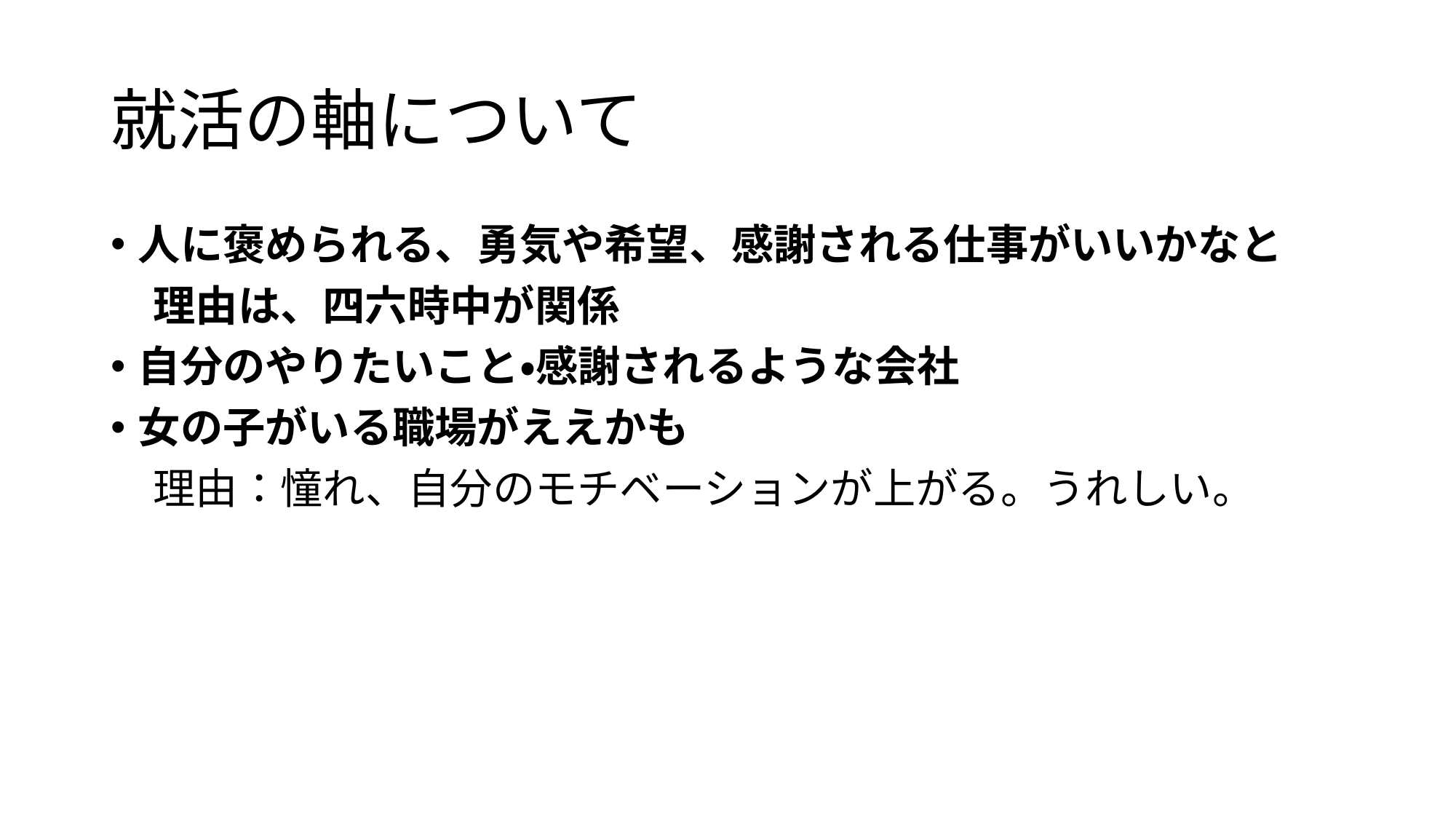

# 就活の軸について
人に褒められる、勇気や希望、感謝される仕事がいいかなと
　理由は、四六時中が関係
自分のやりたいこと・感謝されるような会社
女の子がいる職場がええかも
　理由：憧れ、自分のモチベーションが上がる。うれしい。